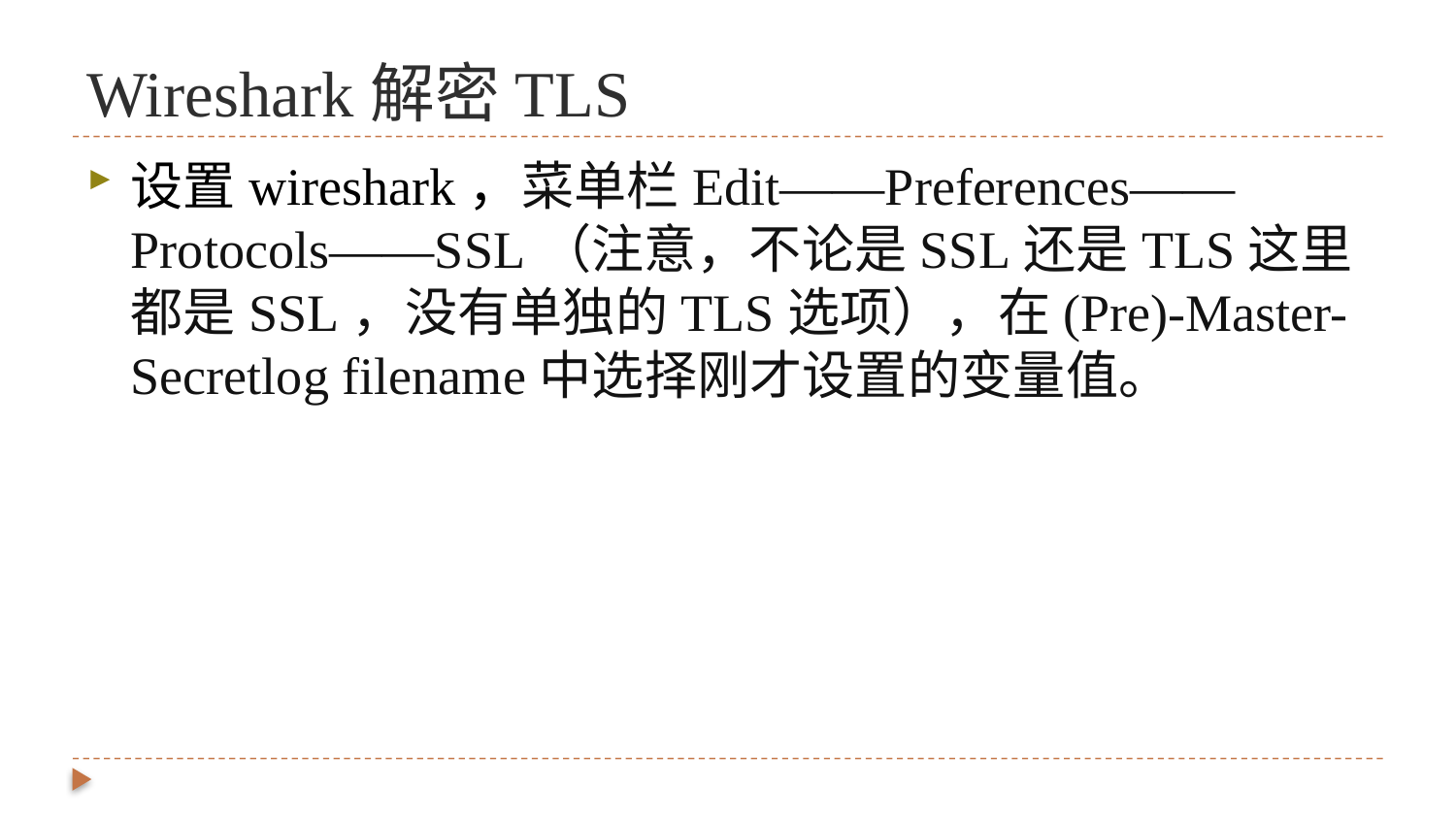

# Wireshark解密TLS
设置wireshark，菜单栏Edit——Preferences——Protocols——SSL（注意，不论是SSL还是TLS这里都是SSL，没有单独的TLS选项），在(Pre)-Master-Secretlog filename中选择刚才设置的变量值。